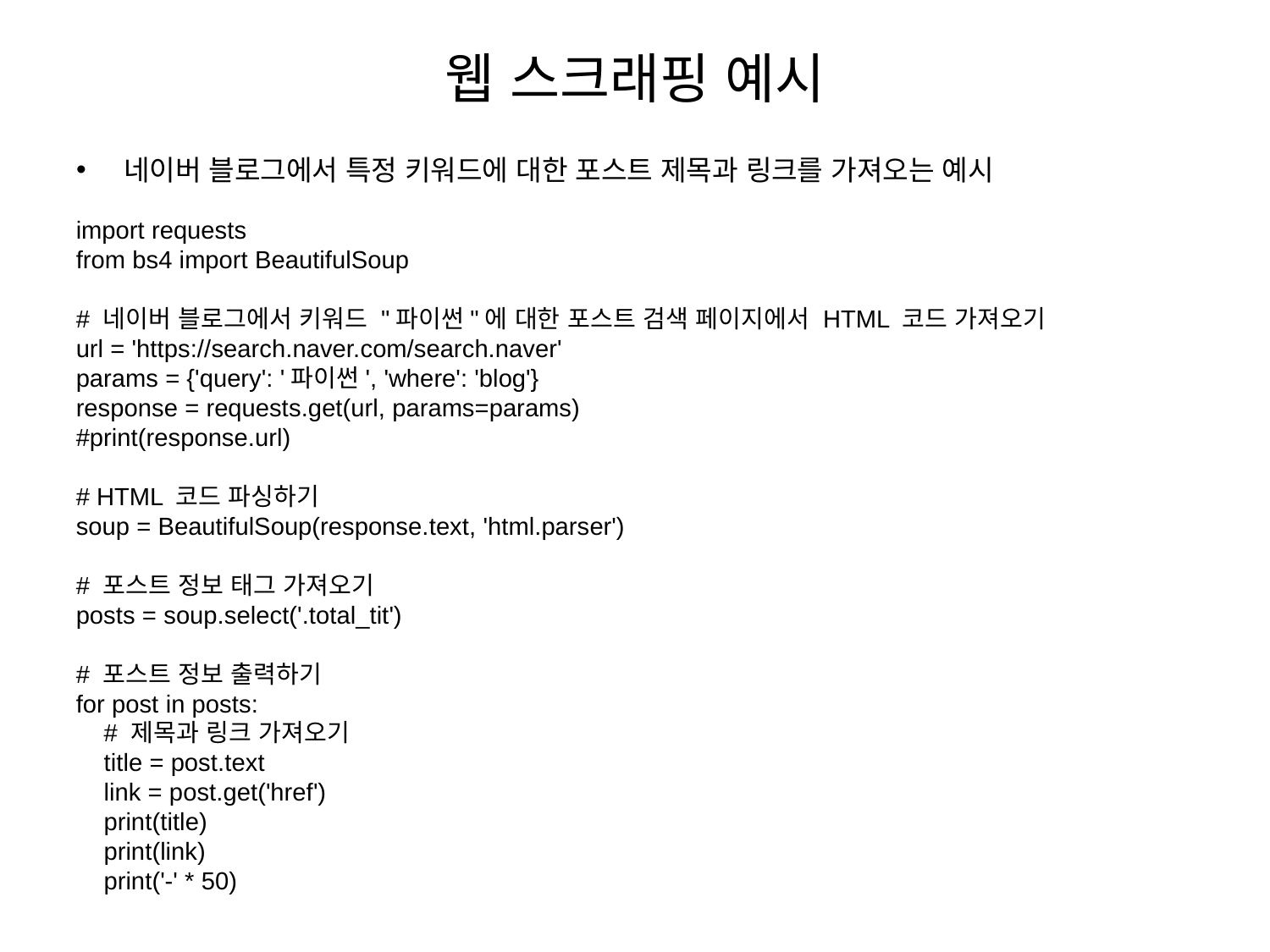

# 웹 스크래핑 예시
네이버 블로그에서 특정 키워드에 대한 포스트 제목과 링크를 가져오는 예시
import requests
from bs4 import BeautifulSoup

# 네이버 블로그에서 키워드 "파이썬"에 대한 포스트 검색 페이지에서 HTML 코드 가져오기
url = 'https://search.naver.com/search.naver'
params = {'query': '파이썬', 'where': 'blog'}
response = requests.get(url, params=params)
#print(response.url)

# HTML 코드 파싱하기
soup = BeautifulSoup(response.text, 'html.parser')

# 포스트 정보 태그 가져오기
posts = soup.select('.total_tit')

# 포스트 정보 출력하기
for post in posts:
    # 제목과 링크 가져오기
    title = post.text
    link = post.get('href')
    print(title)
    print(link)
    print('-' * 50)